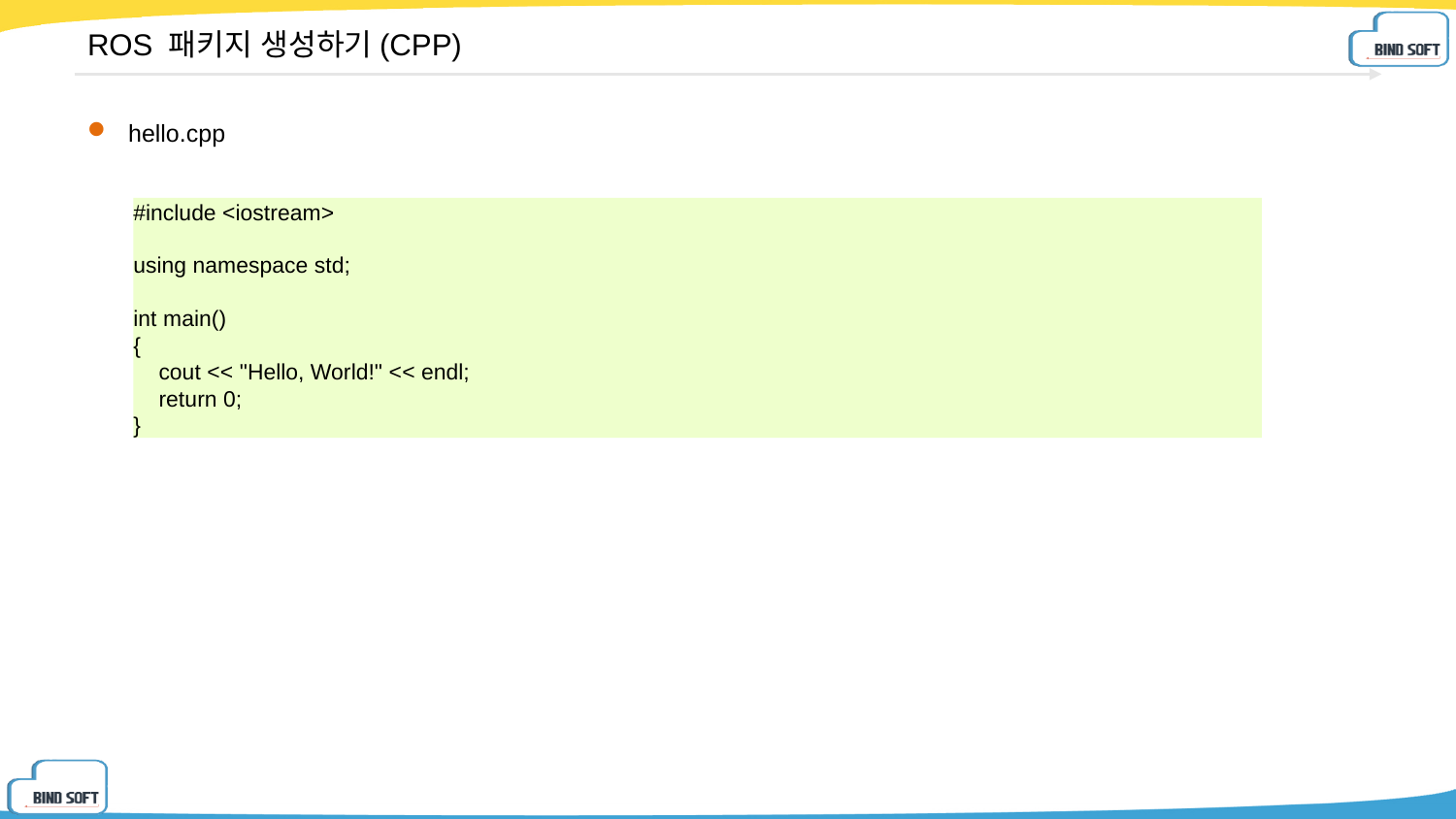

# ROS 패키지 생성하기(CPP)
hello.cpp
#include <iostream>

using namespace std;

int main()
{
    cout << "Hello, World!" << endl;
    return 0;
}